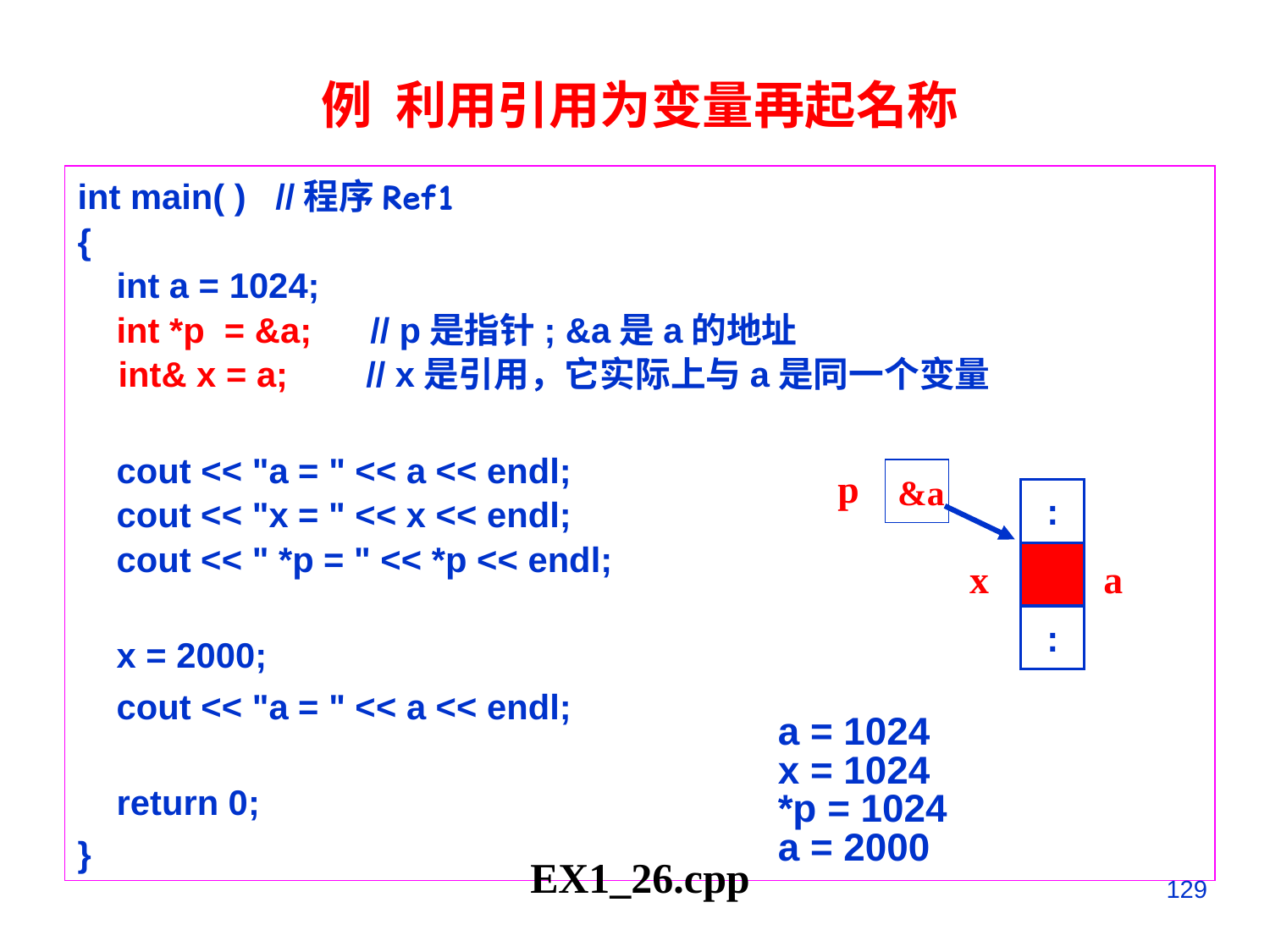

例  利用引用为变量再起名称
int main( )   //程序Ref1
{
    int a = 1024;
    int *p  = &a;      // p是指针; &a是a的地址
    int& x = a;        // x是引用，它实际上与a是同一个变量
    cout << "a = " << a << endl;
    cout << "x = " << x << endl;
    cout << " *p = " << *p << endl;
    x = 2000;
    cout << "a = " << a << endl;
    return 0;
}
p
&a
:

x
a
:
a = 1024
x = 1024
*p = 1024
a = 2000
EX1_26.cpp
129